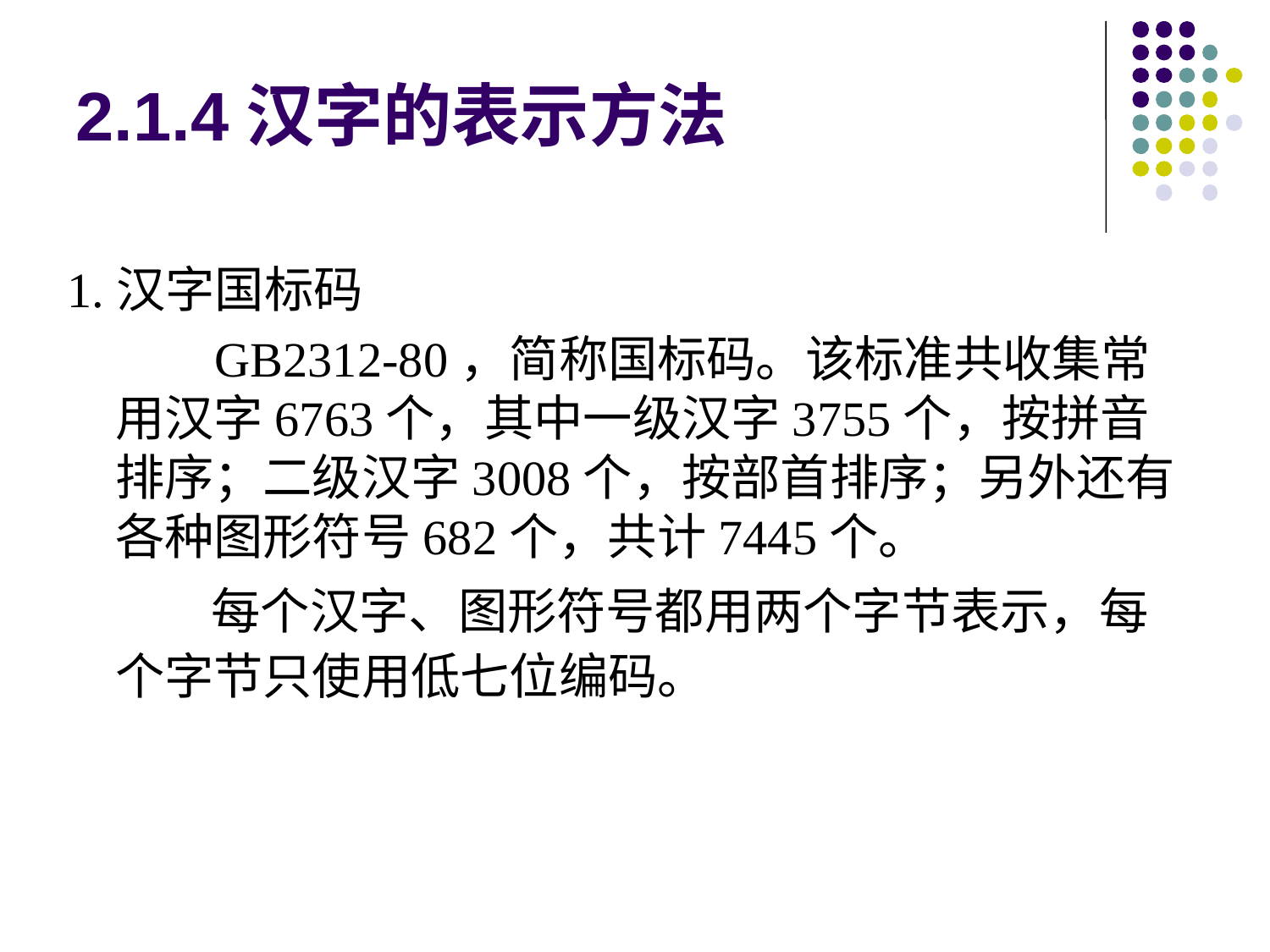

2.1.4汉字的表示方法
1.汉字国标码
            GB2312-80，简称国标码。该标准共收集常用汉字6763个，其中一级汉字3755个，按拼音排序；二级汉字3008个，按部首排序；另外还有各种图形符号682个，共计7445个。
            每个汉字、图形符号都用两个字节表示，每个字节只使用低七位编码。
51